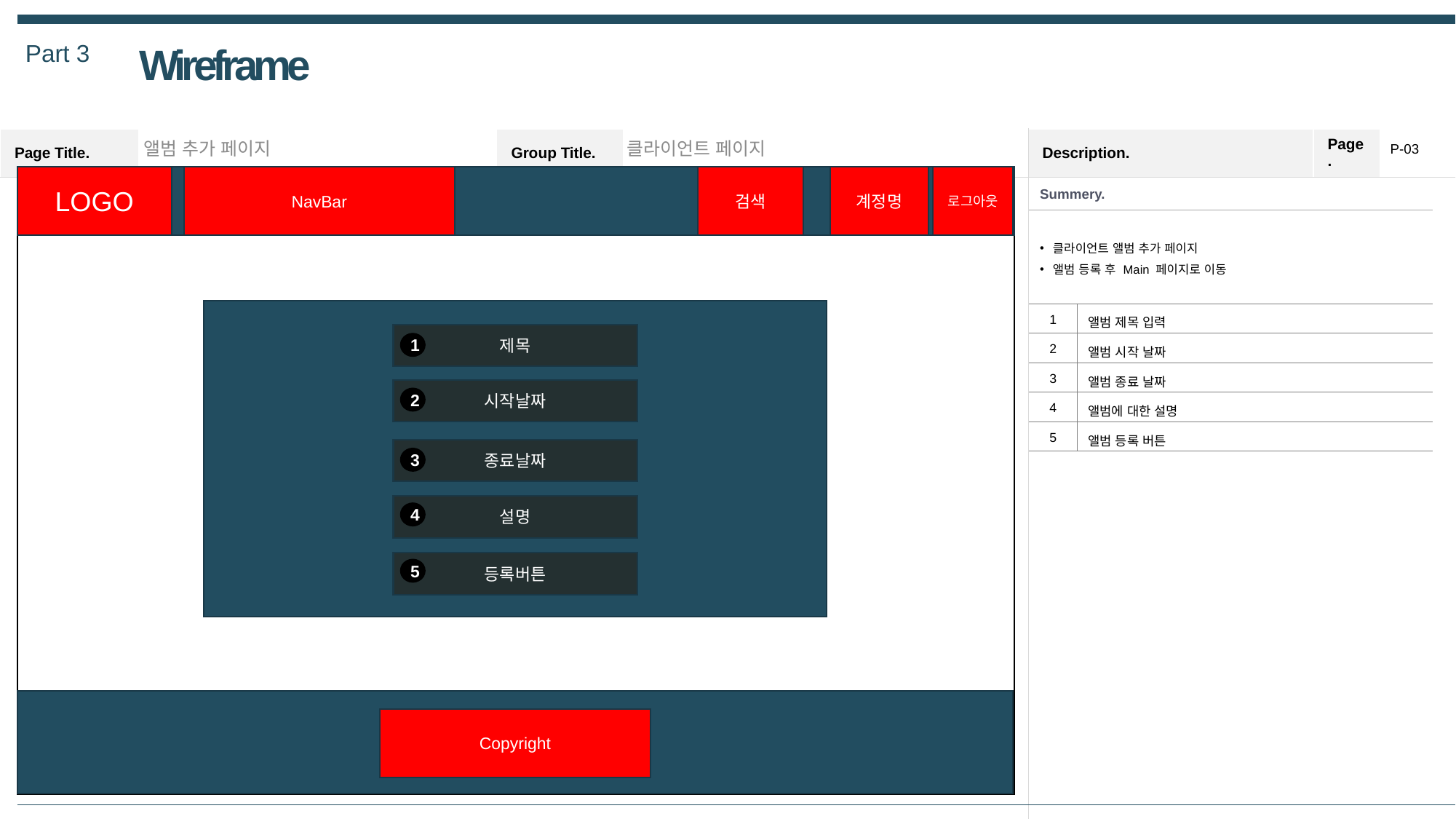

Part 3
Wireframe
앨범 추가 페이지
클라이언트 페이지
P-03
검색

LOGO
NavBar
계정명
로그아웃
| Summery. |  |
| --- | --- |
| 클라이언트 앨범 추가 페이지 앨범 등록 후 Main 페이지로 이동 |  |
| 1 | 앨범 제목 입력 |
| 2 | 앨범 시작 날짜 |
| 3 | 앨범 종료 날짜 |
| 4 | 앨범에 대한 설명 |
| 5 | 앨범 등록 버튼 |

제목
1
시작날짜
2
종료날짜
3
설명
4
등록버튼
5

Copyright